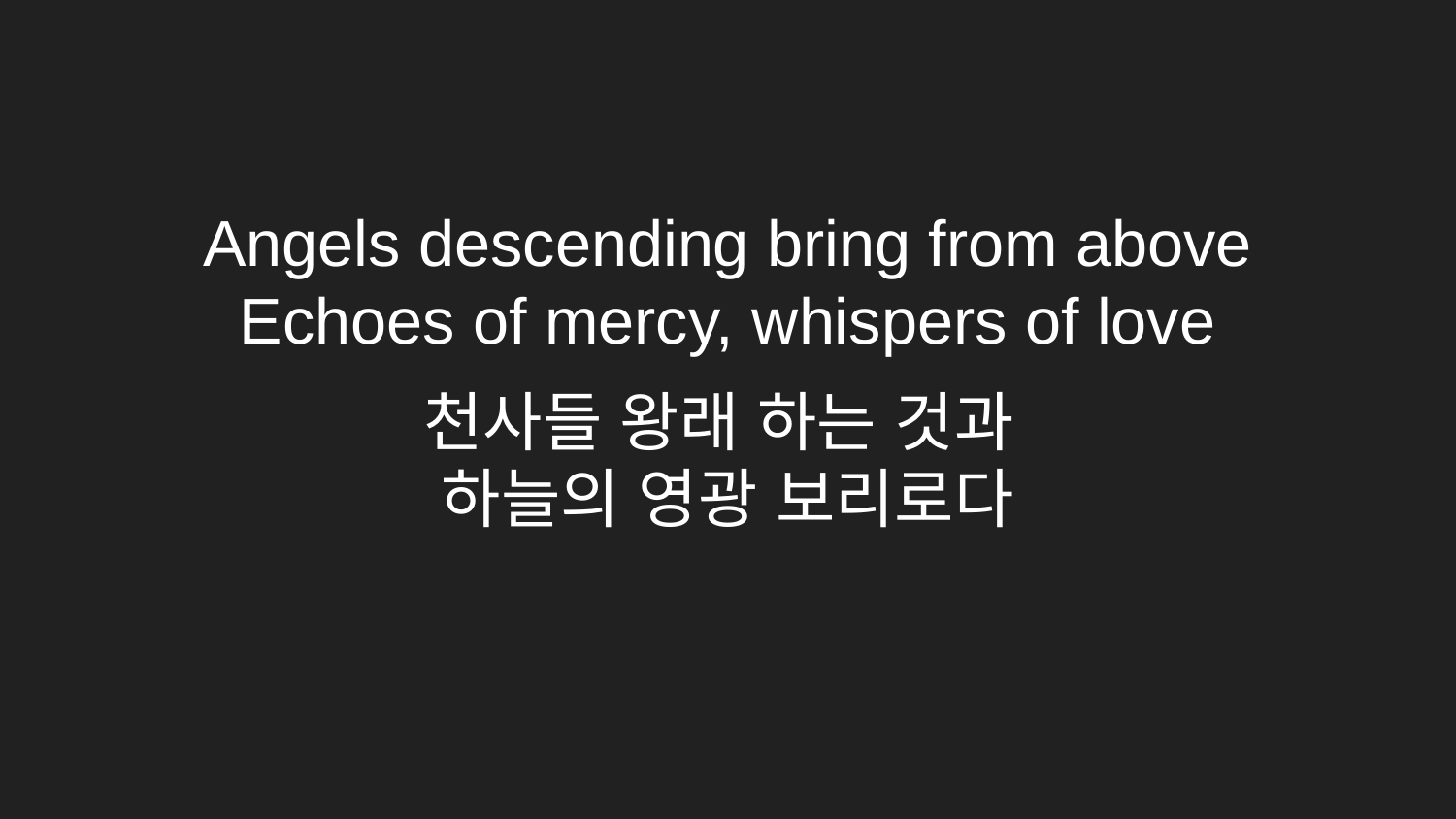

# Angels descending bring from above Echoes of mercy, whispers of love
천사들 왕래 하는 것과
하늘의 영광 보리로다